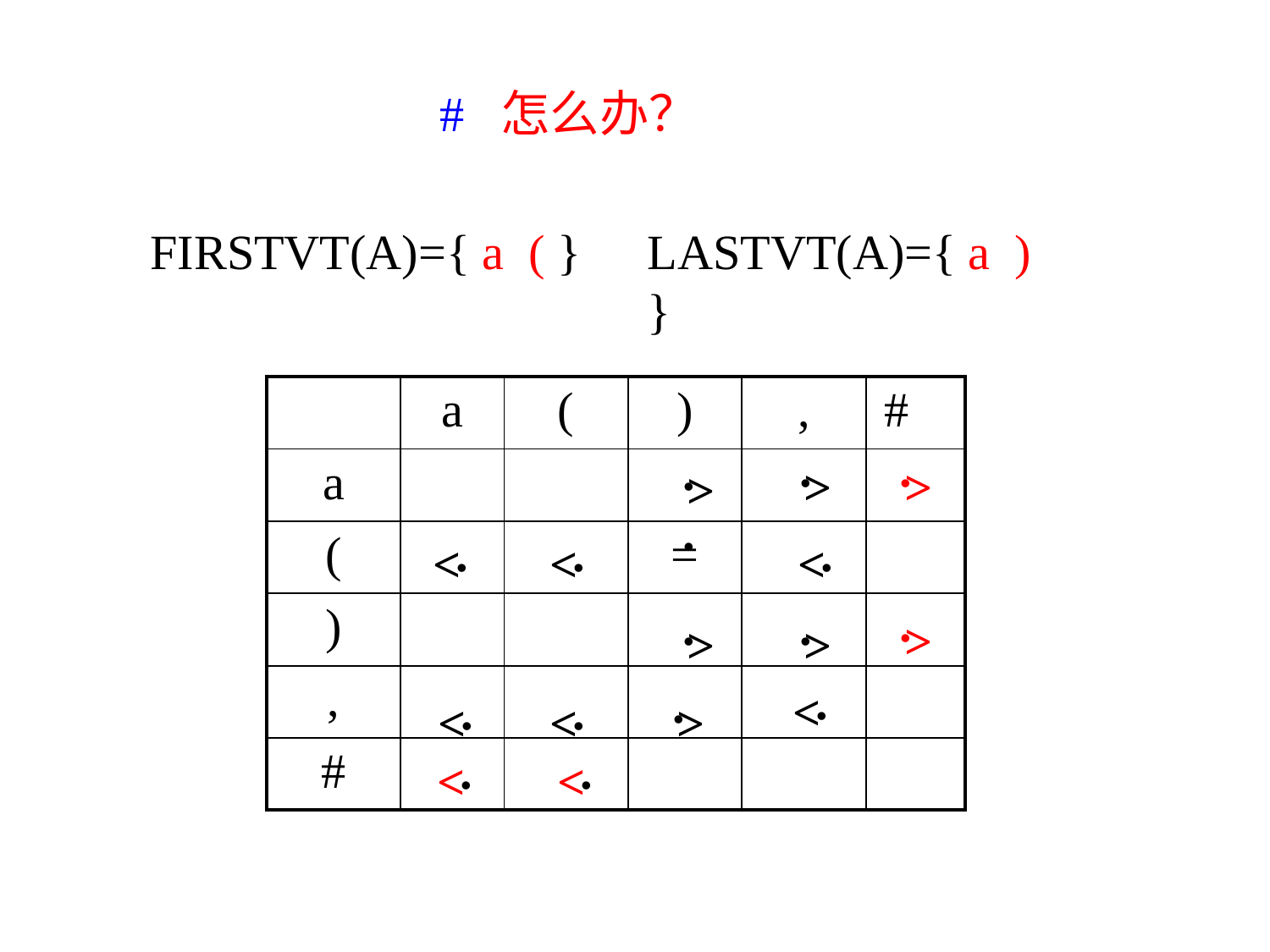

#  怎么办？
FIRSTVT(A)={ a  ( }
LASTVT(A)={ a  ) }
 >
 .
 >
 .
 >
 .
|  | a | ( | ) | , | # |
| --- | --- | --- | --- | --- | --- |
| a |  |  |  |  |  |
| ( |  |  | = |  |  |
| ) |  |  |  |  |  |
| , |  |  |  |  |  |
| # |  |  |  |  |  |
 <
 .
 <
 .
 <
 .
 .
 >
 .
 >
 .
 >
 .
 <
 .
 <
 .
 <
 .
 >
 .
 <
 .
 <
 .